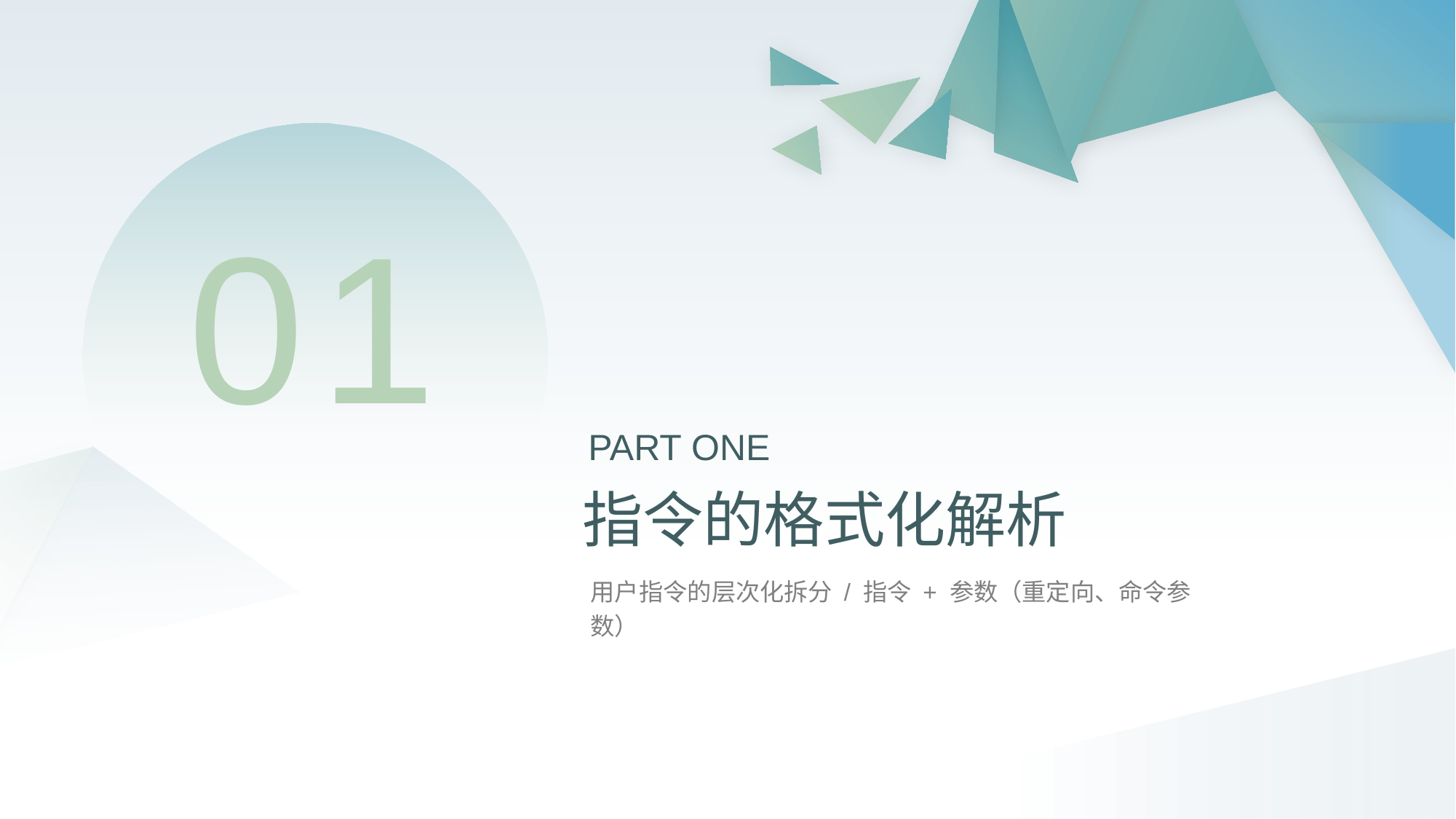

01

PART ONE
指令的格式化解析
用户指令的层次化拆分 / 指令 + 参数（重定向、命令参数）